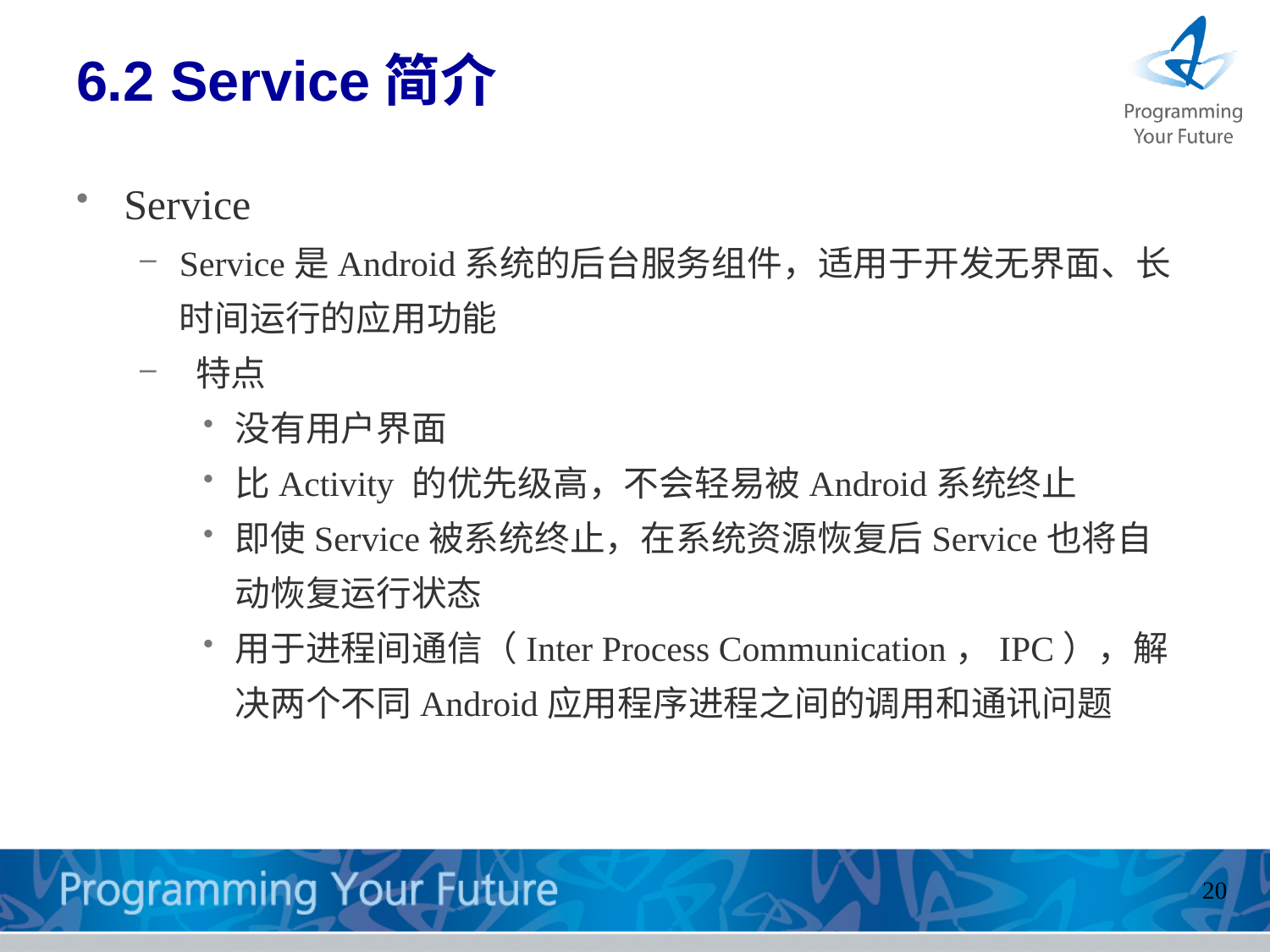

6.2 Service简介
Service
Service是Android系统的后台服务组件，适用于开发无界面、长时间运行的应用功能
 特点
没有用户界面
比Activity 的优先级高，不会轻易被Android系统终止
即使Service被系统终止，在系统资源恢复后Service也将自动恢复运行状态
用于进程间通信（Inter Process Communication，IPC），解决两个不同Android应用程序进程之间的调用和通讯问题